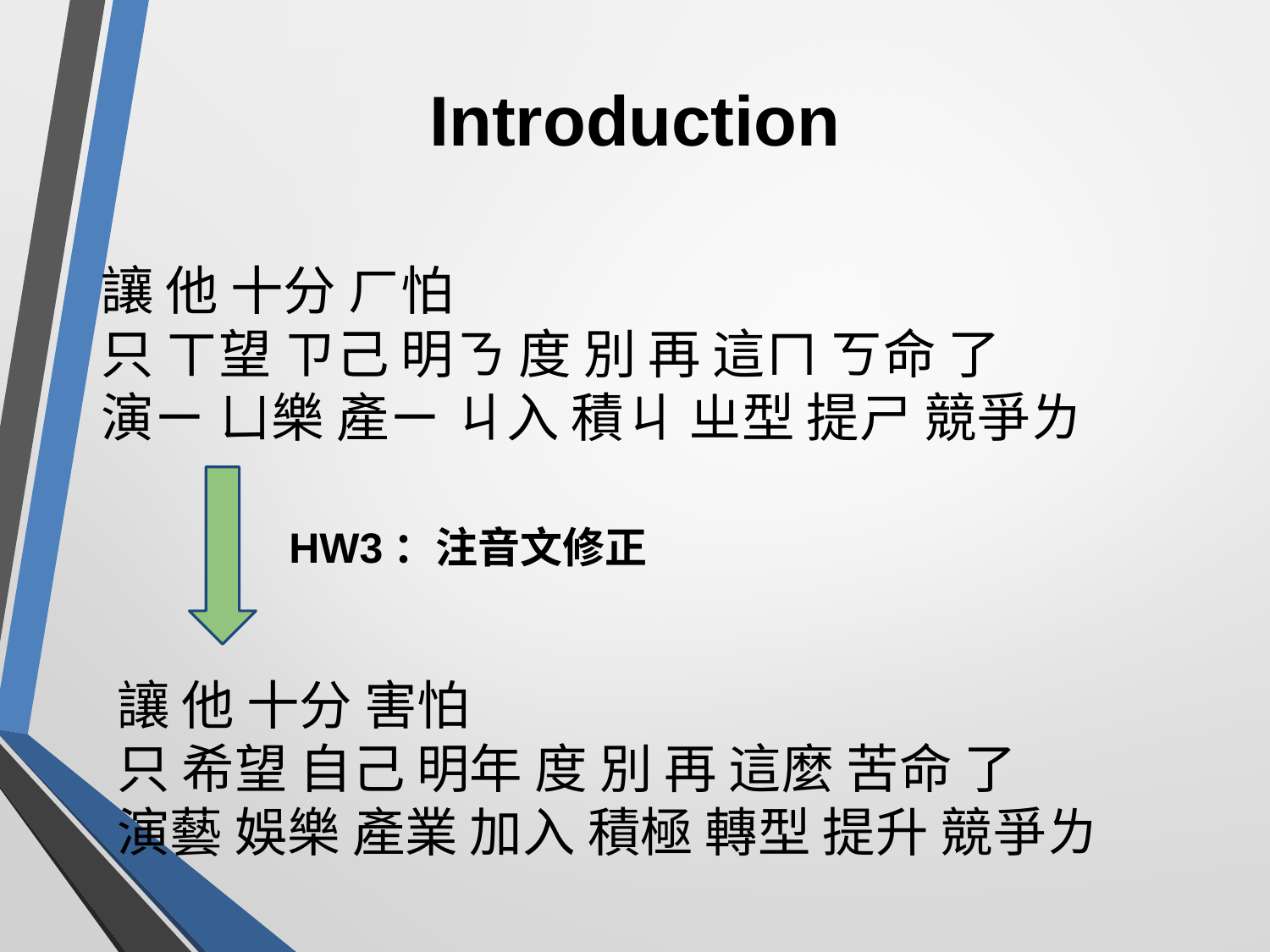

Introduction
讓 他 十分 ㄏ怕
只 ㄒ望 ㄗ己 明ㄋ 度 別 再 這ㄇ ㄎ命 了
演ㄧ ㄩ樂 產ㄧ ㄐ入 積ㄐ ㄓ型 提ㄕ 競爭ㄌ

HW3：注音文修正
讓 他 十分 害怕
只 希望 自己 明年 度 別 再 這麼 苦命 了
演藝 娛樂 產業 加入 積極 轉型 提升 競爭ㄌ